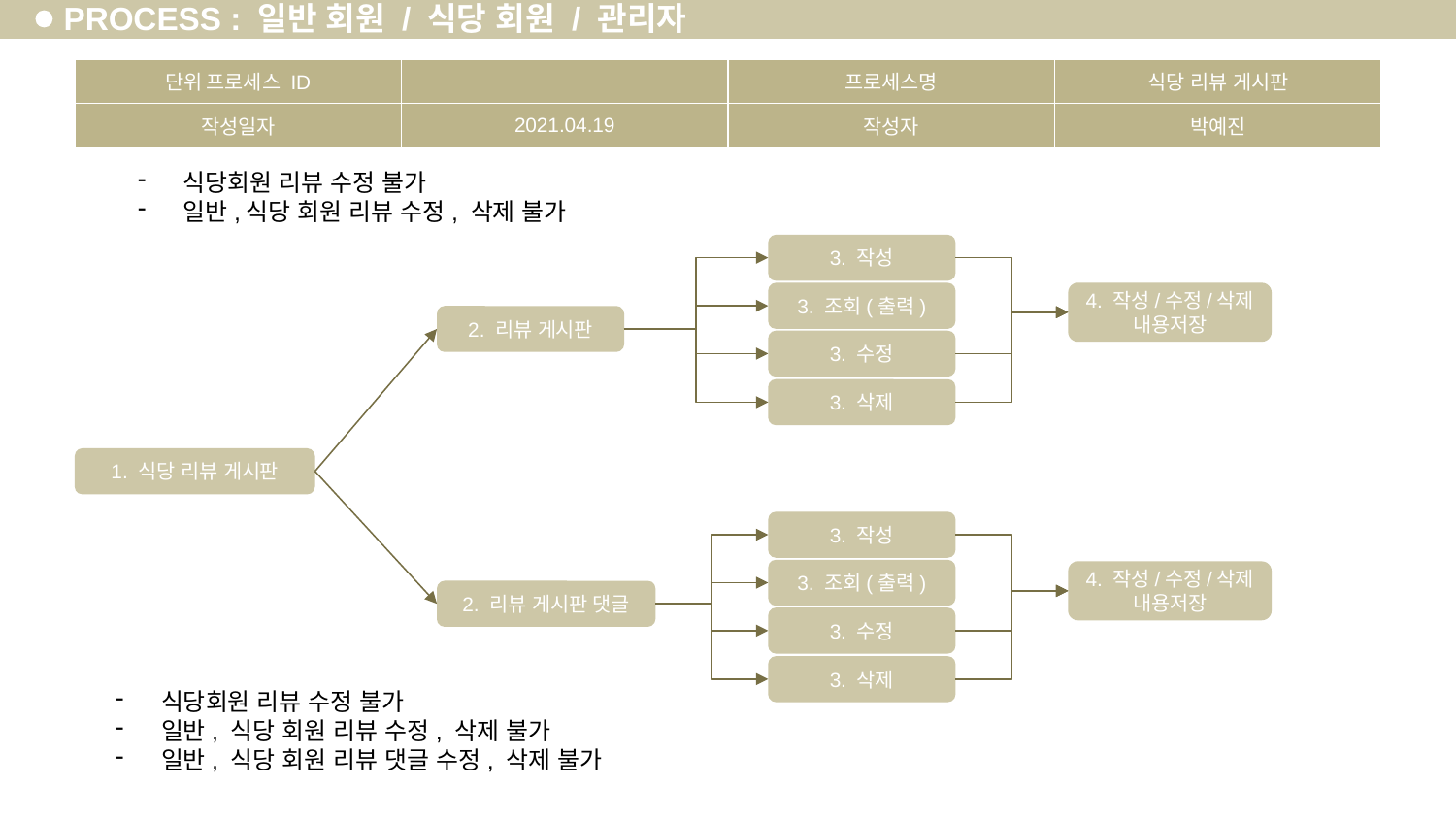

PROCESS : 일반 회원 / 식당 회원 / 관리자
| 단위 프로세스 ID |  | 프로세스명 | 식당 리뷰 게시판 |
| --- | --- | --- | --- |
| 작성일자 | 2021.04.19 | 작성자 | 박예진 |
식당회원 리뷰 수정 불가
일반,식당 회원 리뷰 수정, 삭제 불가
3. 작성
3. 조회(출력)
4. 작성/수정/삭제 내용저장
2. 리뷰 게시판
3. 수정
3. 삭제
1. 식당 리뷰 게시판
3. 작성
3. 조회(출력)
4. 작성/수정/삭제 내용저장
2. 리뷰 게시판 댓글
3. 수정
3. 삭제
식당회원 리뷰 수정 불가
일반, 식당 회원 리뷰 수정, 삭제 불가
일반, 식당 회원 리뷰 댓글 수정, 삭제 불가